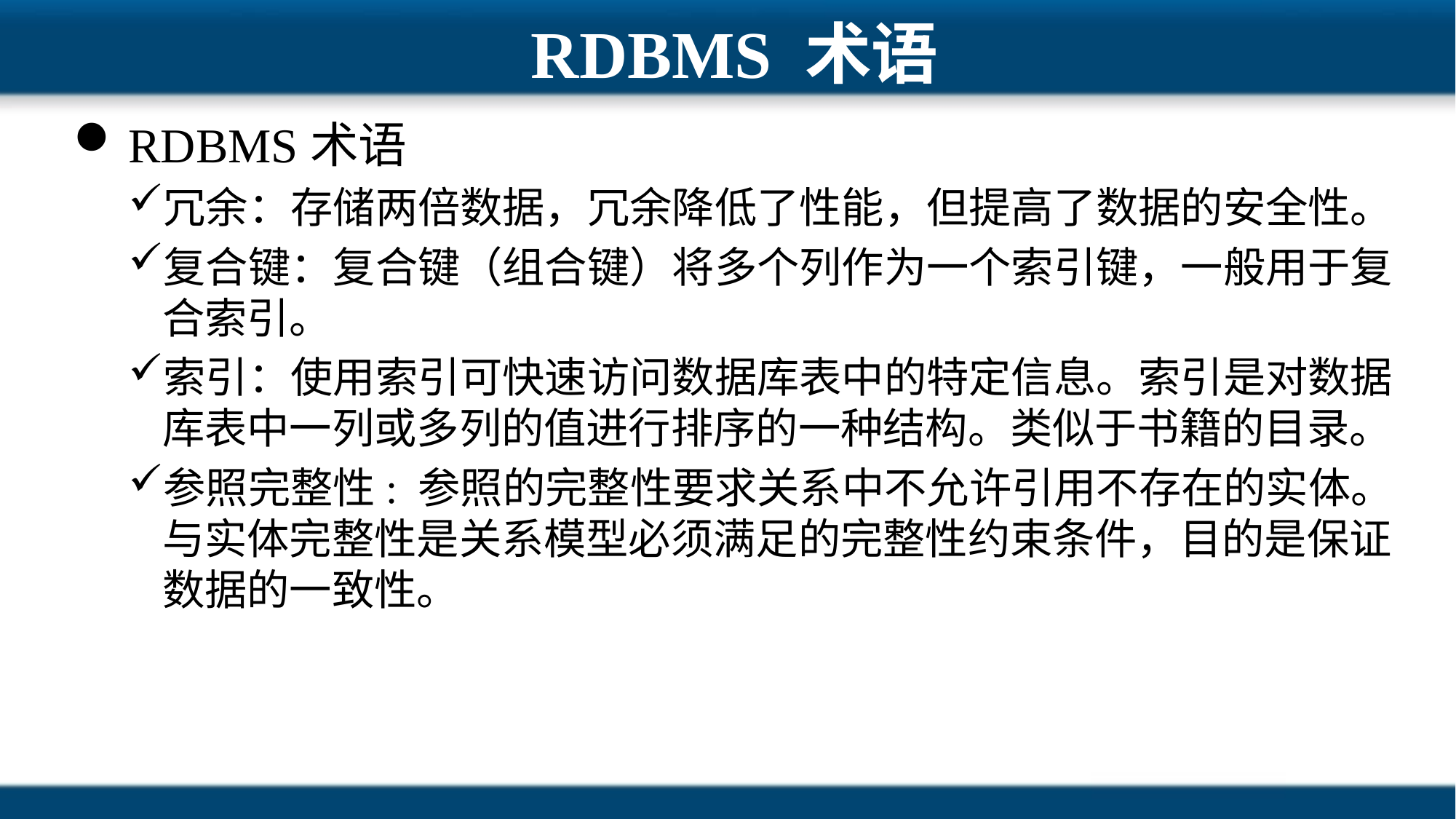

# RDBMS 术语
RDBMS术语
冗余：存储两倍数据，冗余降低了性能，但提高了数据的安全性。
复合键：复合键（组合键）将多个列作为一个索引键，一般用于复合索引。
索引：使用索引可快速访问数据库表中的特定信息。索引是对数据库表中一列或多列的值进行排序的一种结构。类似于书籍的目录。
参照完整性: 参照的完整性要求关系中不允许引用不存在的实体。与实体完整性是关系模型必须满足的完整性约束条件，目的是保证数据的一致性。